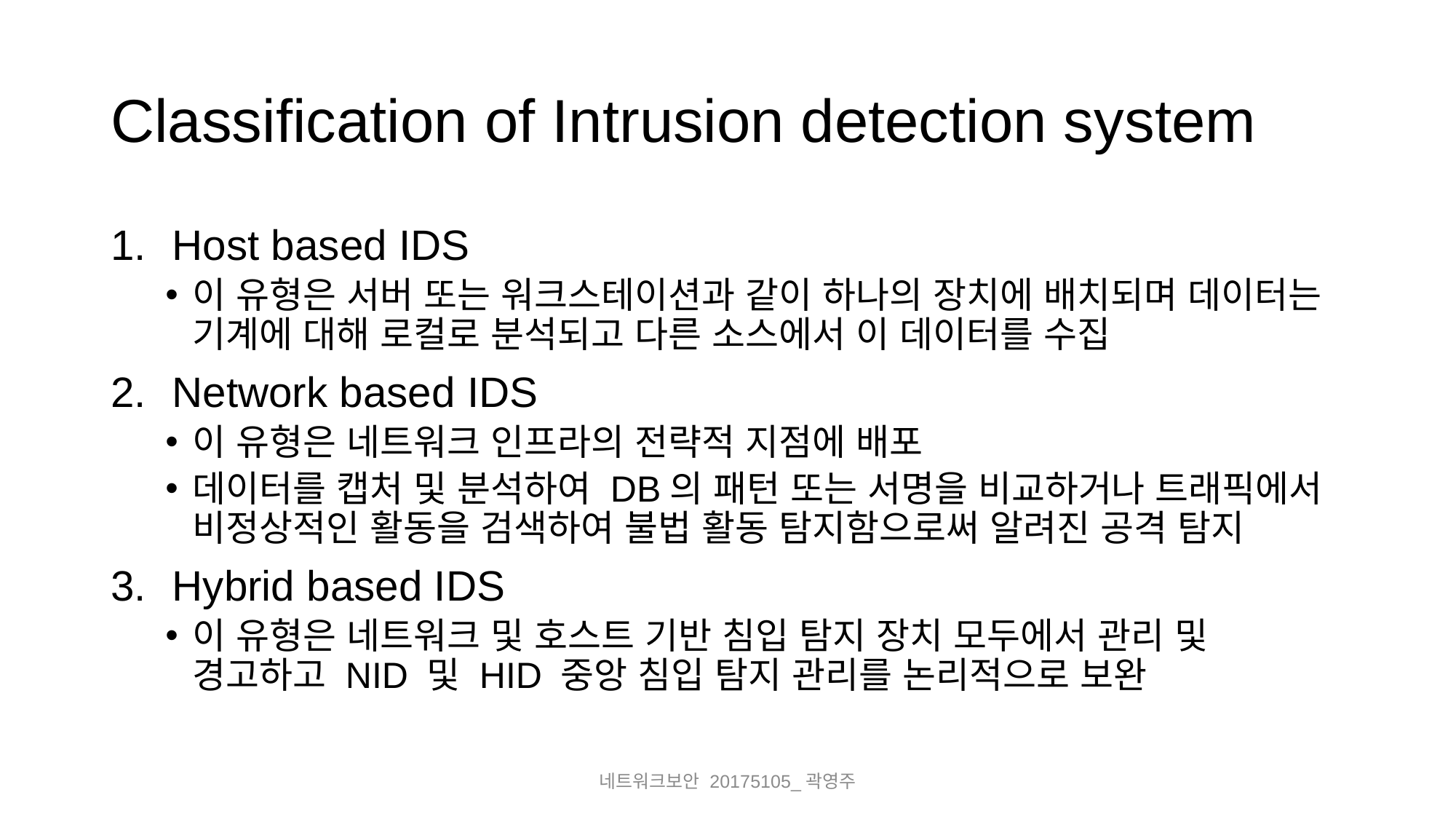

# Classification of Intrusion detection system
Host based IDS
이 유형은 서버 또는 워크스테이션과 같이 하나의 장치에 배치되며 데이터는 기계에 대해 로컬로 분석되고 다른 소스에서 이 데이터를 수집
Network based IDS
이 유형은 네트워크 인프라의 전략적 지점에 배포
데이터를 캡처 및 분석하여 DB의 패턴 또는 서명을 비교하거나 트래픽에서 비정상적인 활동을 검색하여 불법 활동 탐지함으로써 알려진 공격 탐지
Hybrid based IDS
이 유형은 네트워크 및 호스트 기반 침입 탐지 장치 모두에서 관리 및 경고하고 NID 및 HID 중앙 침입 탐지 관리를 논리적으로 보완
네트워크보안 20175105_곽영주